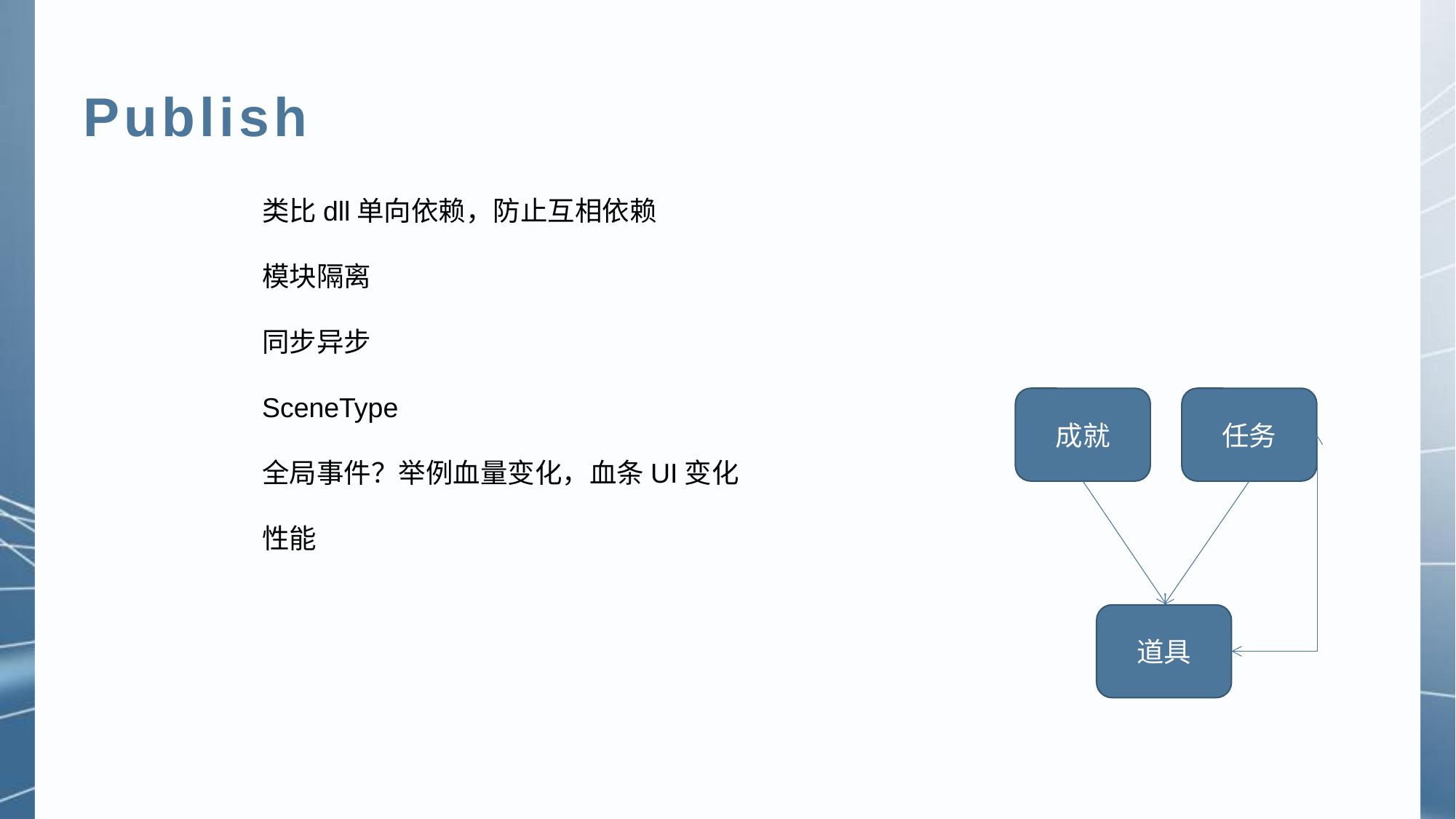

Publish
类比dll单向依赖，防止互相依赖

模块隔离

同步异步

SceneType

全局事件？举例血量变化，血条UI变化

性能
成就
任务
道具